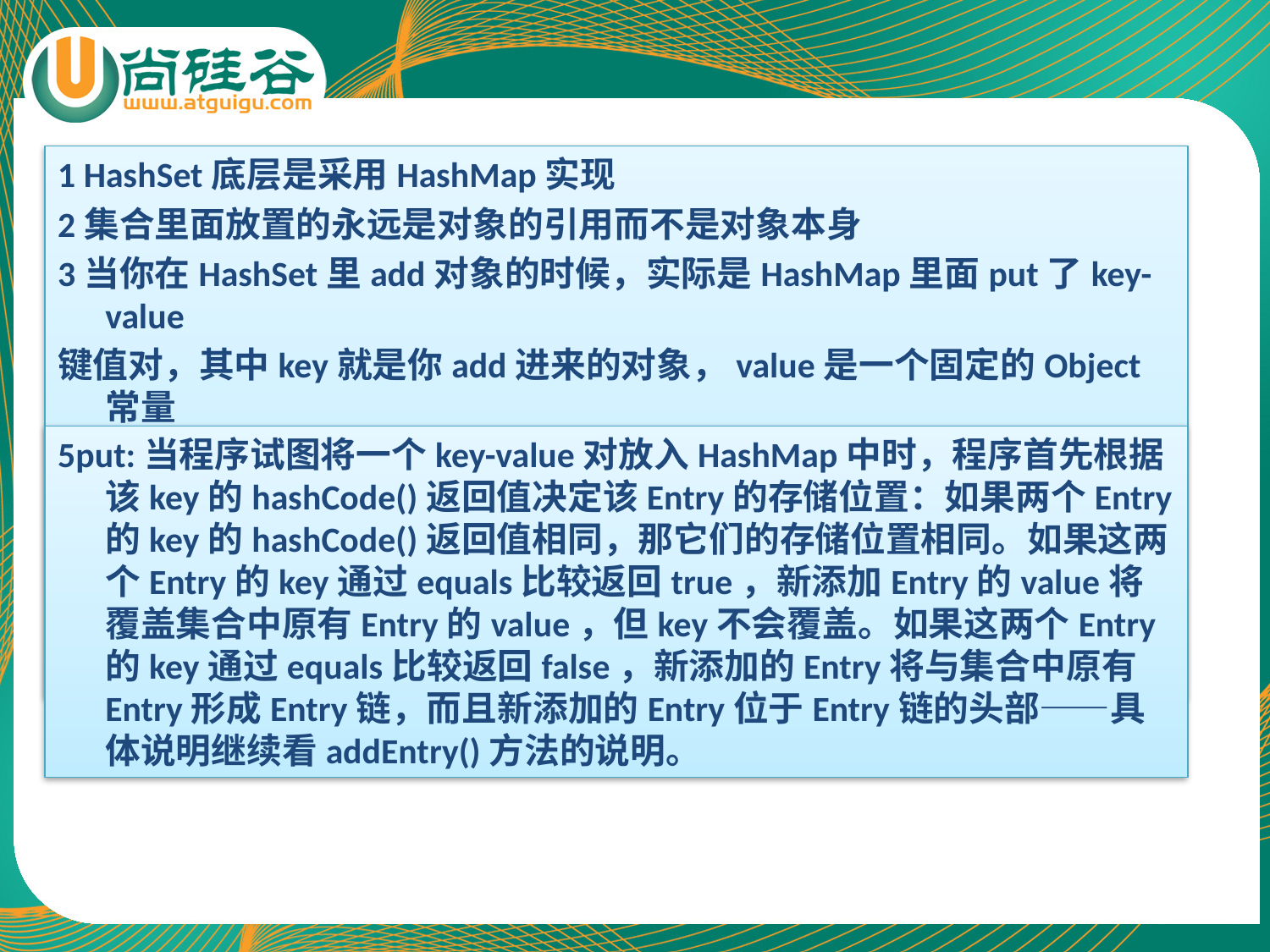

1 HashSet底层是采用HashMap实现
2集合里面放置的永远是对象的引用而不是对象本身
3当你在HashSet里add对象的时候，实际是HashMap里面put了key-value
键值对，其中key就是你add进来的对象，value是一个固定的Object常量
4 HashMap底层是个Entry类型的，名字叫table的数组
5put:当程序试图将一个key-value对放入HashMap中时，程序首先根据该key的hashCode()返回值决定该Entry的存储位置：如果两个Entry的key的hashCode()返回值相同，那它们的存储位置相同。如果这两个Entry的key通过equals比较返回true，新添加Entry的value将覆盖集合中原有Entry的value，但key不会覆盖。如果这两个Entry的key通过equals比较返回false，新添加的Entry将与集合中原有Entry形成Entry链，而且新添加的Entry位于Entry链的头部——具体说明继续看addEntry()方法的说明。